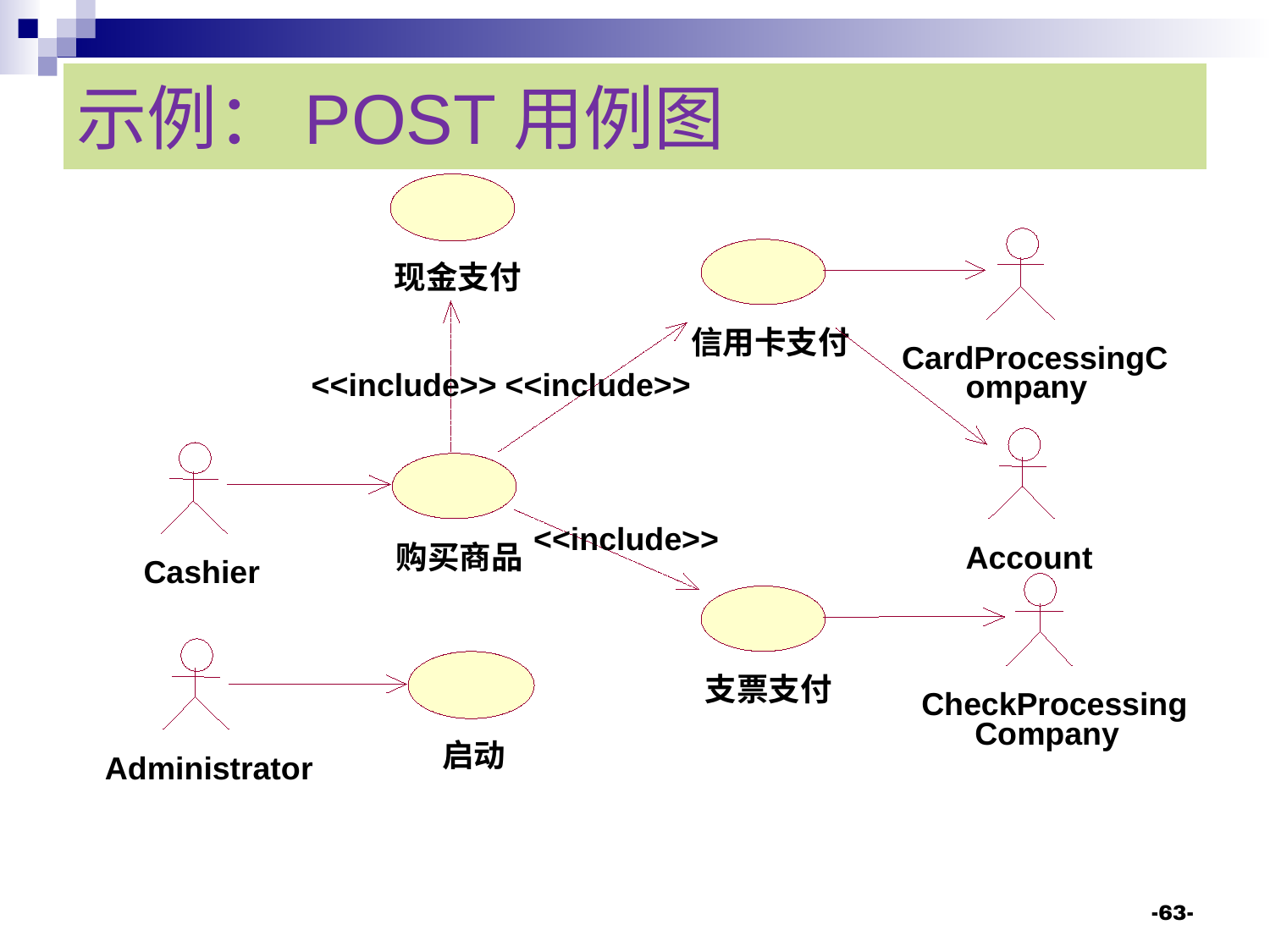

# 示例：POST用例图

现金支付

信用卡支付

CardProcessingC
<<include>>
<<include>>
ompany

<<include>>
购买商品
Account
Cashier

支票支付

CheckProcessing

Company
启动
Administrator
-63-